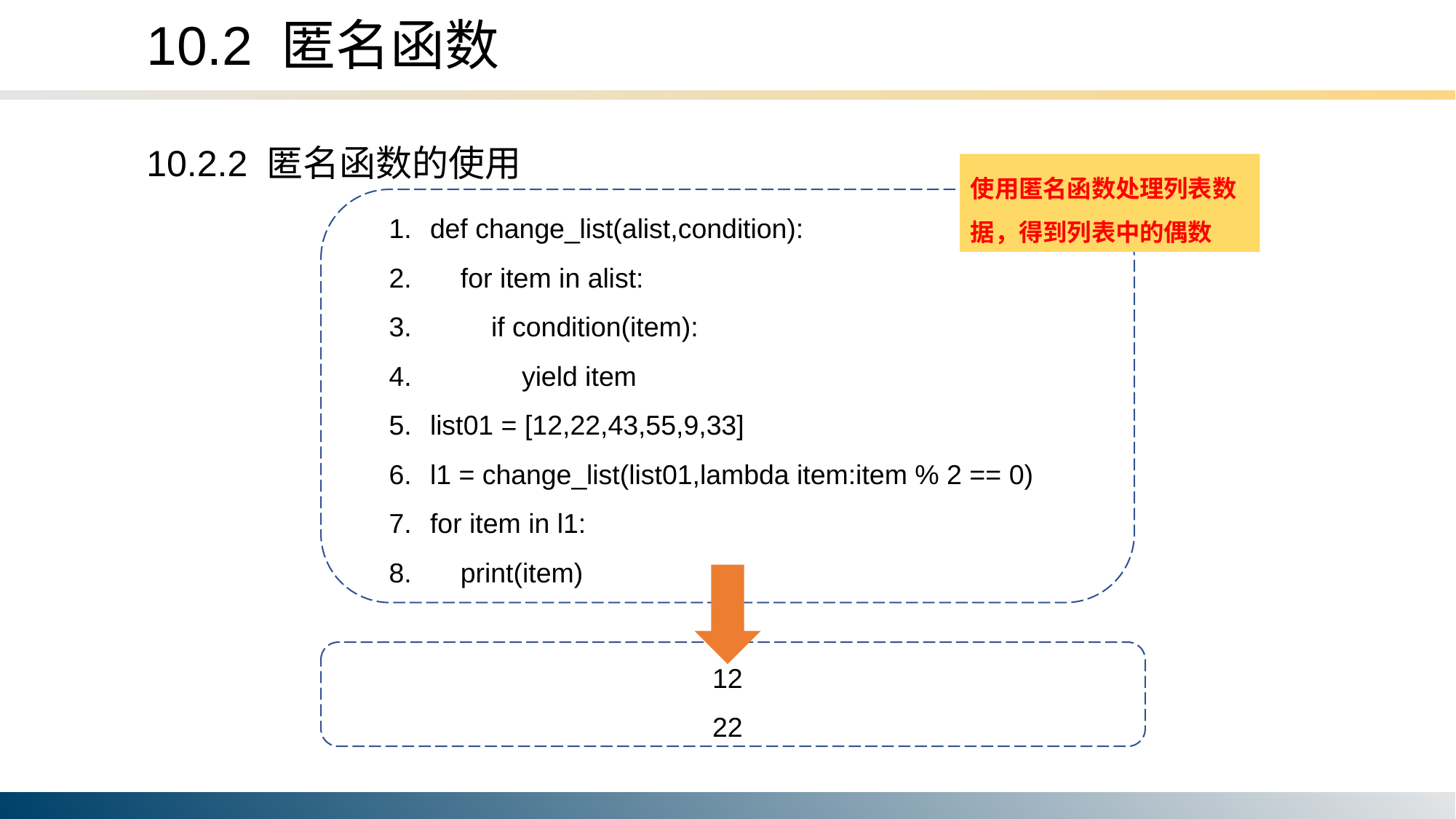

10.2 匿名函数
10.2.2 匿名函数的使用
使用匿名函数处理列表数据，得到列表中的偶数

def change_list(alist,condition):
    for item in alist:
        if condition(item):
            yield item
list01 = [12,22,43,55,9,33]
l1 = change_list(list01,lambda item:item % 2 == 0)
for item in l1:
    print(item)

12
22